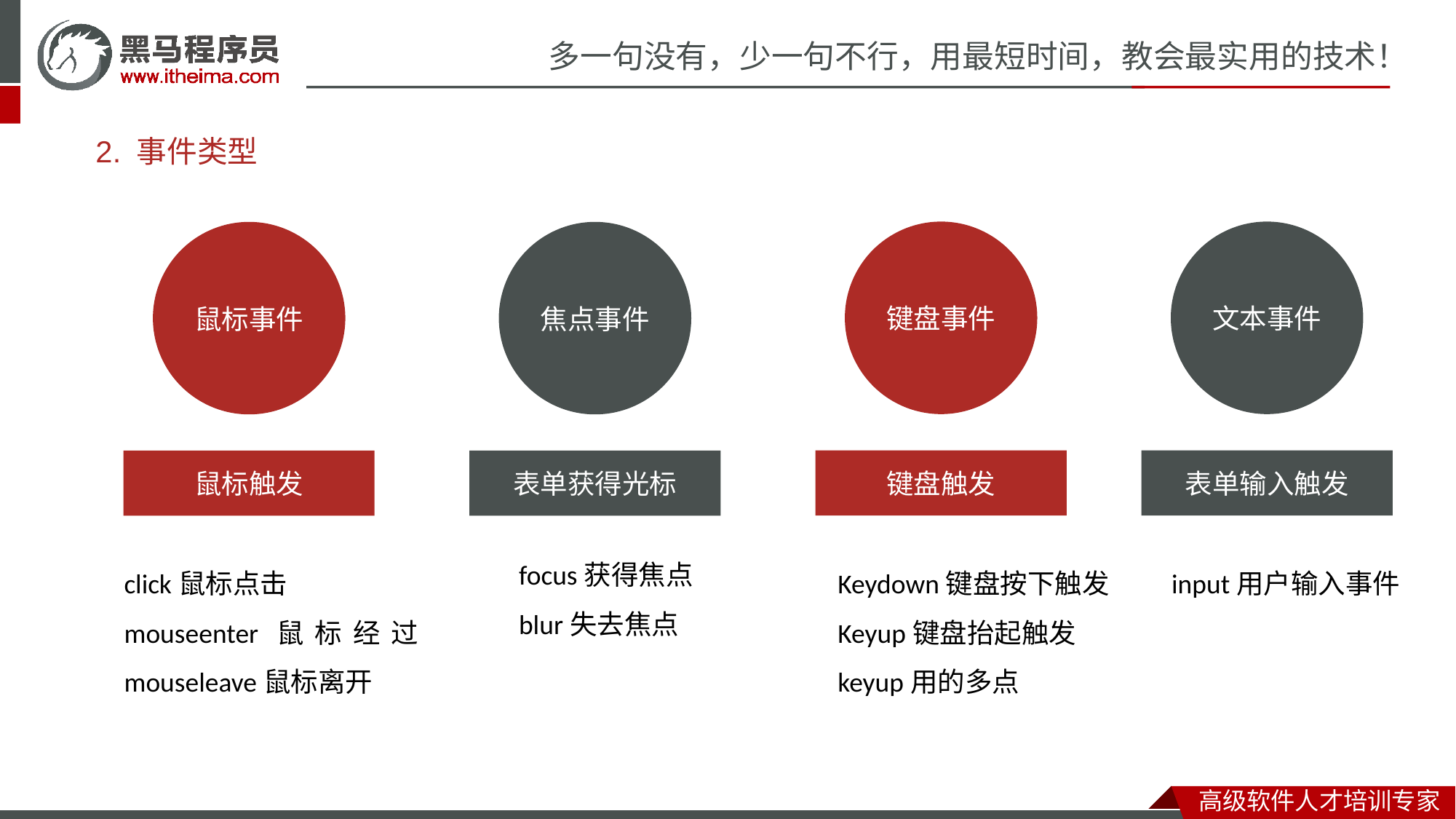

# 2. 事件类型
键盘事件
文本事件
鼠标事件
焦点事件
键盘触发
表单输入触发
鼠标触发
表单获得光标
focus获得焦点
blur失去焦点
click鼠标点击
mouseenter鼠标经过mouseleave鼠标离开
Keydown键盘按下触发
Keyup键盘抬起触发
keyup用的多点
input用户输入事件